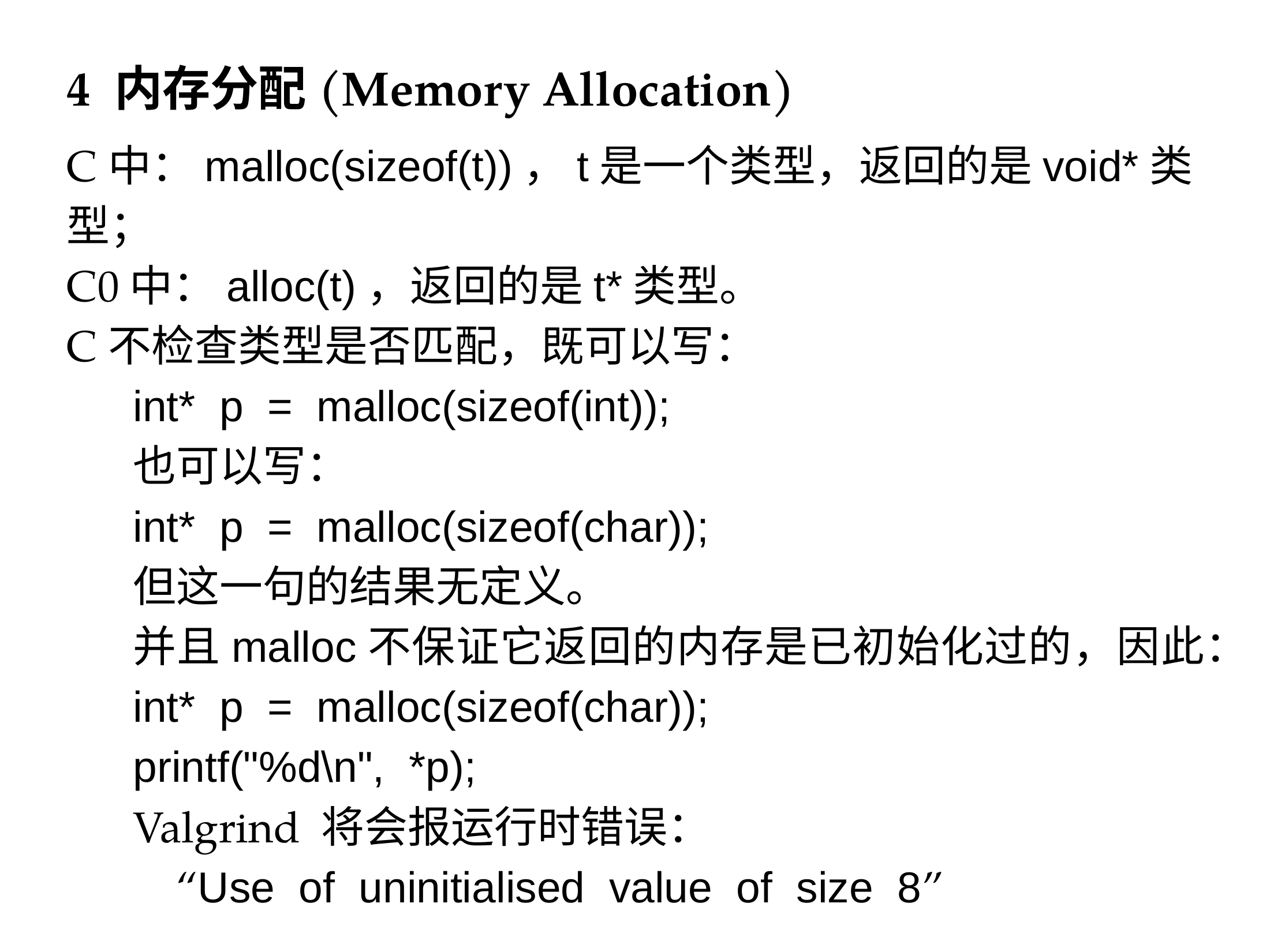

4 内存分配(Memory Allocation)
C中：malloc(sizeof(t))，t是一个类型，返回的是void*类型；
C0中：alloc(t)，返回的是t*类型。
C不检查类型是否匹配，既可以写：
int*  p  =  malloc(sizeof(int));
也可以写：
int*  p  =  malloc(sizeof(char));
但这一句的结果无定义。
并且malloc不保证它返回的内存是已初始化过的，因此：
int*  p  =  malloc(sizeof(char));
printf("%d\n",  *p);
Valgrind 将会报运行时错误：
    “Use  of  uninitialised  value  of  size  8”